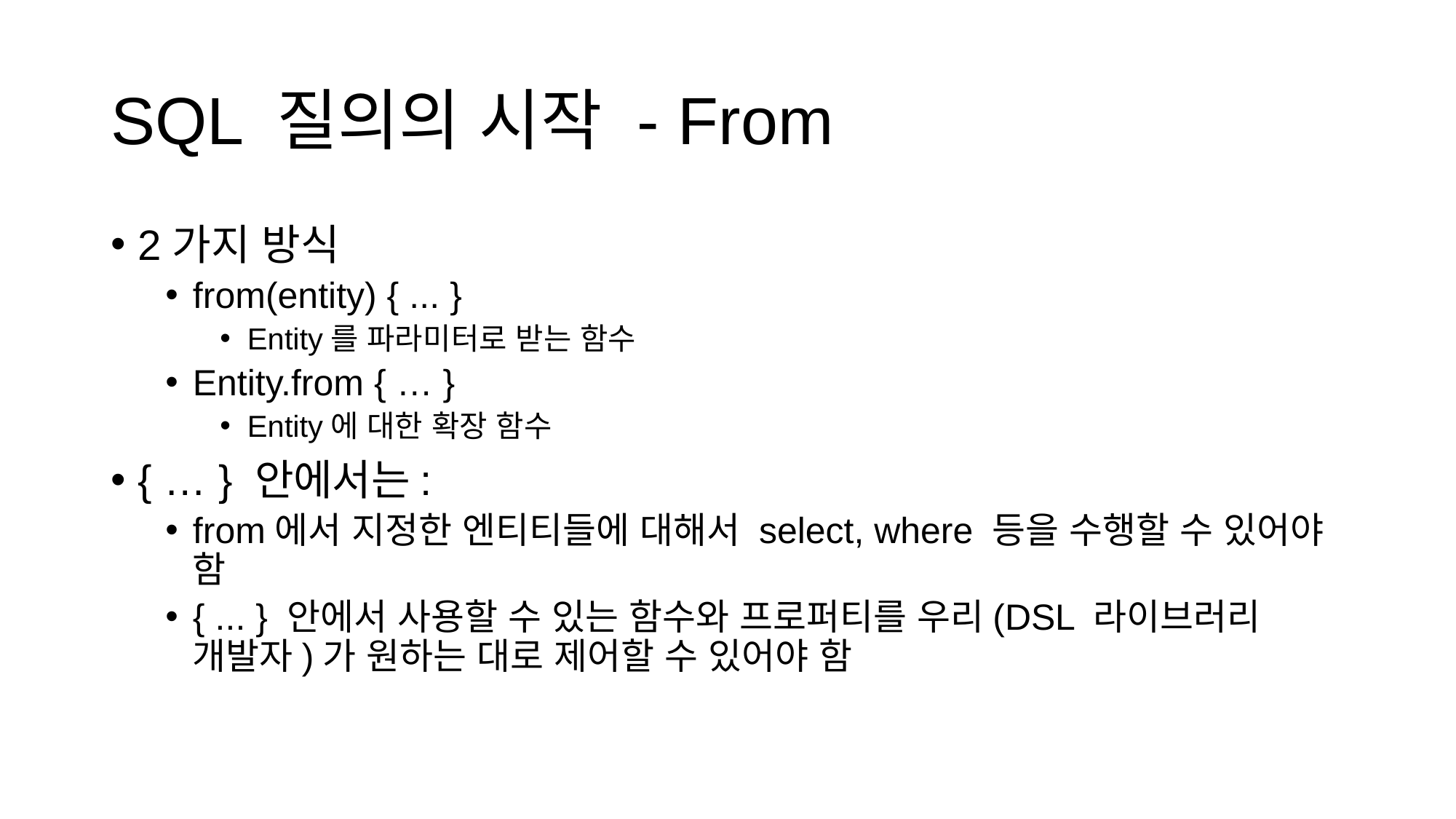

# SQL 질의의 시작 - From
2가지 방식
from(entity) { ... }
Entity를 파라미터로 받는 함수
Entity.from { … }
Entity에 대한 확장 함수
{ … } 안에서는:
from에서 지정한 엔티티들에 대해서 select, where 등을 수행할 수 있어야 함
{ ... } 안에서 사용할 수 있는 함수와 프로퍼티를 우리(DSL 라이브러리 개발자)가 원하는 대로 제어할 수 있어야 함